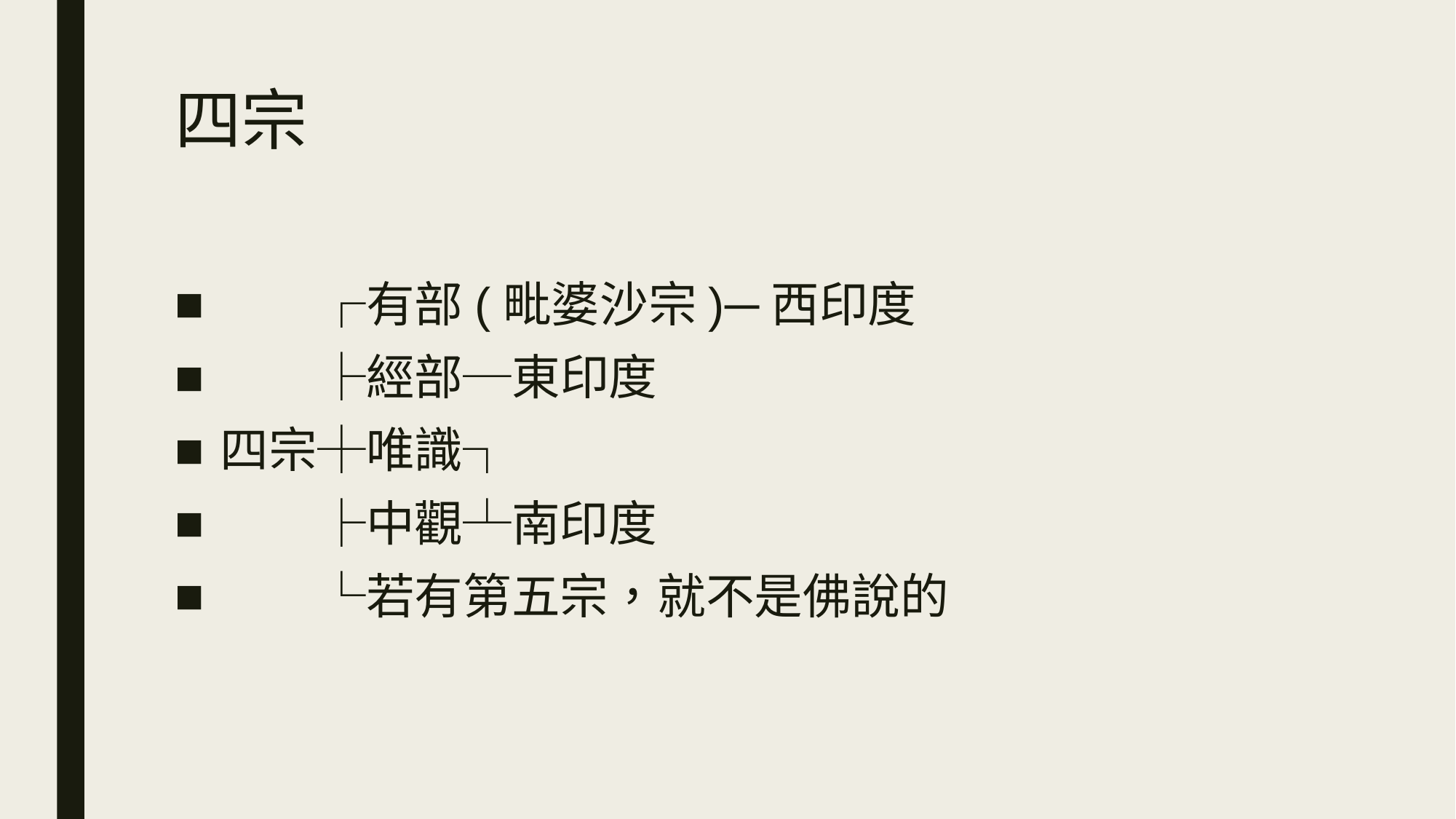

# 四宗
　　┌有部(毗婆沙宗)─西印度
　　├經部─東印度
四宗┼唯識┐
　　├中觀┴南印度
　　└若有第五宗，就不是佛說的